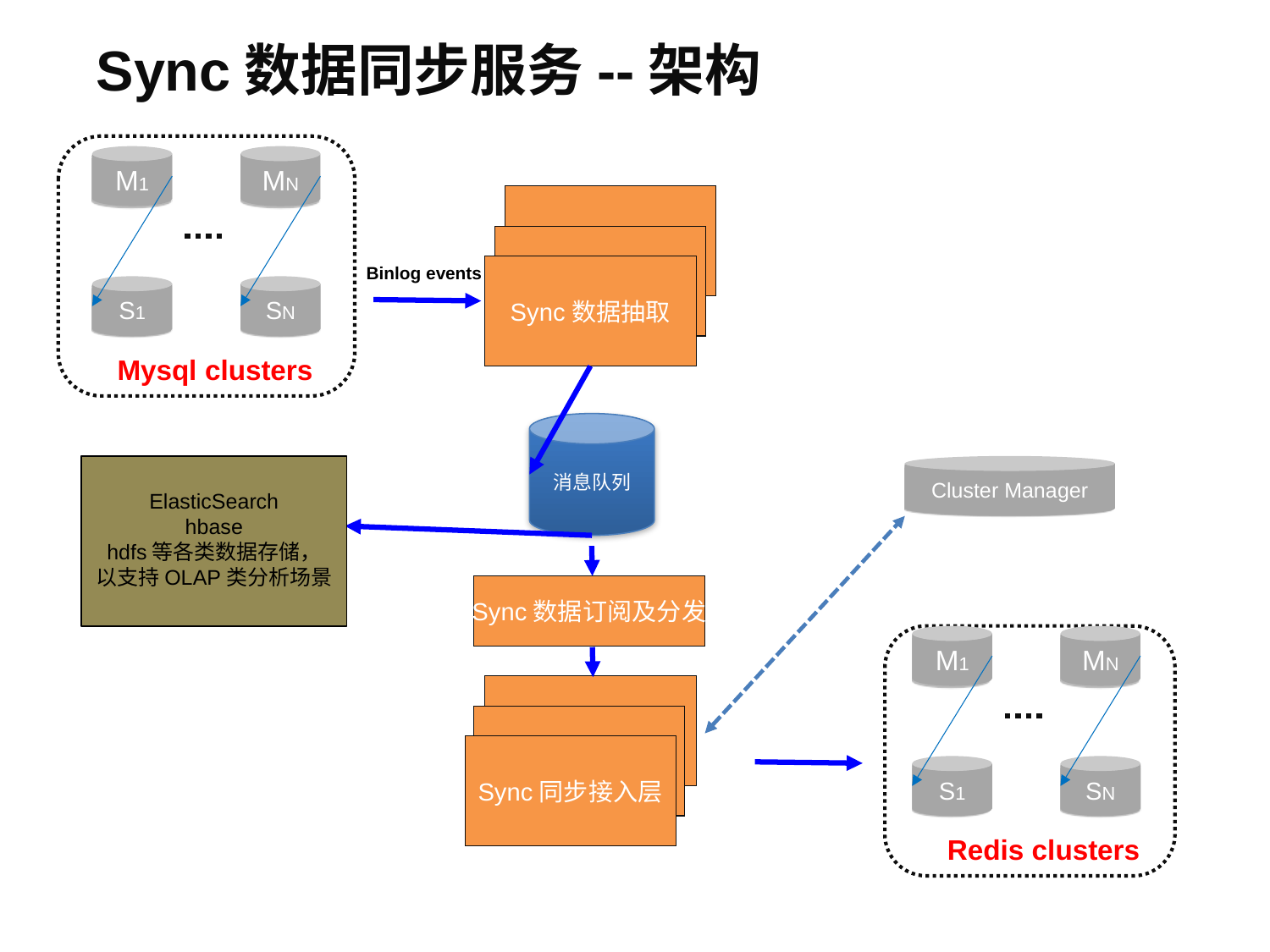

Sync数据同步服务--架构

M1
MN
Mstore
Mstore
Binlog events
Sync数据抽取
S1
SN
Mysql clusters
消息队列

ElasticSearch
hbase
hdfs等各类数据存储，
以支持OLAP类分析场景

Cluster Manager
Sync数据订阅及分发

M1
MN
Mstore
Mstore
Sync同步接入层
S1
SN
Redis clusters